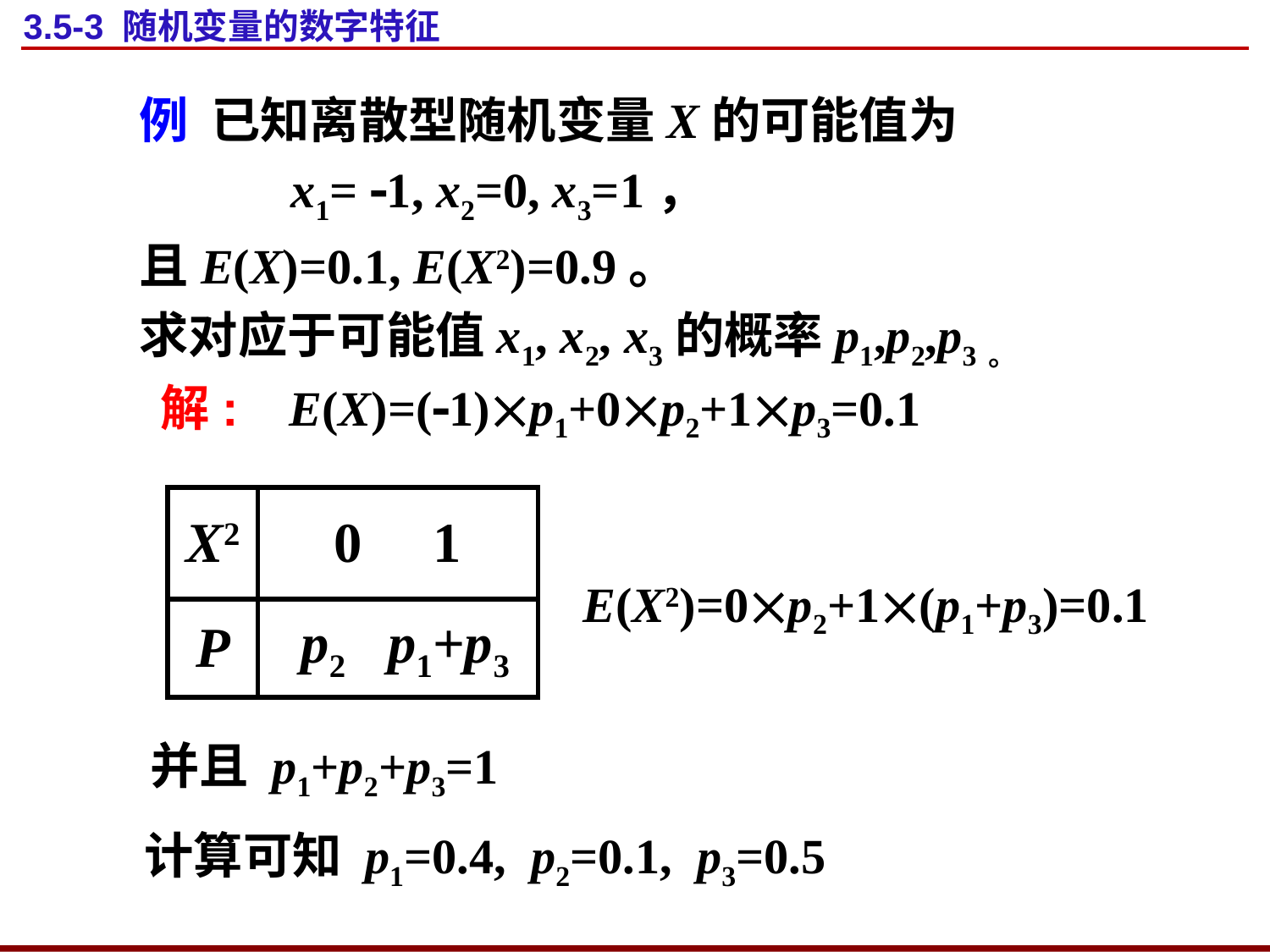

# 3.5-3 随机变量的数字特征

例  已知离散型随机变量X的可能值为
           x1= −1, x2=0, x3=1，
且E(X)=0.1, E(X2)=0.9。
求对应于可能值x1, x2, x3的概率p1,p2,p3。
解:
E(X)=(−1)×p1+0×p2+1×p3=0.1
| X2 | 0 1 |
| --- | --- |
| P | p2 p1+p3 |
E(X2)=0×p2+1×(p1+p3)=0.1
并且 p1+p2+p3=1
计算可知 p1=0.4,  p2=0.1,  p3=0.5